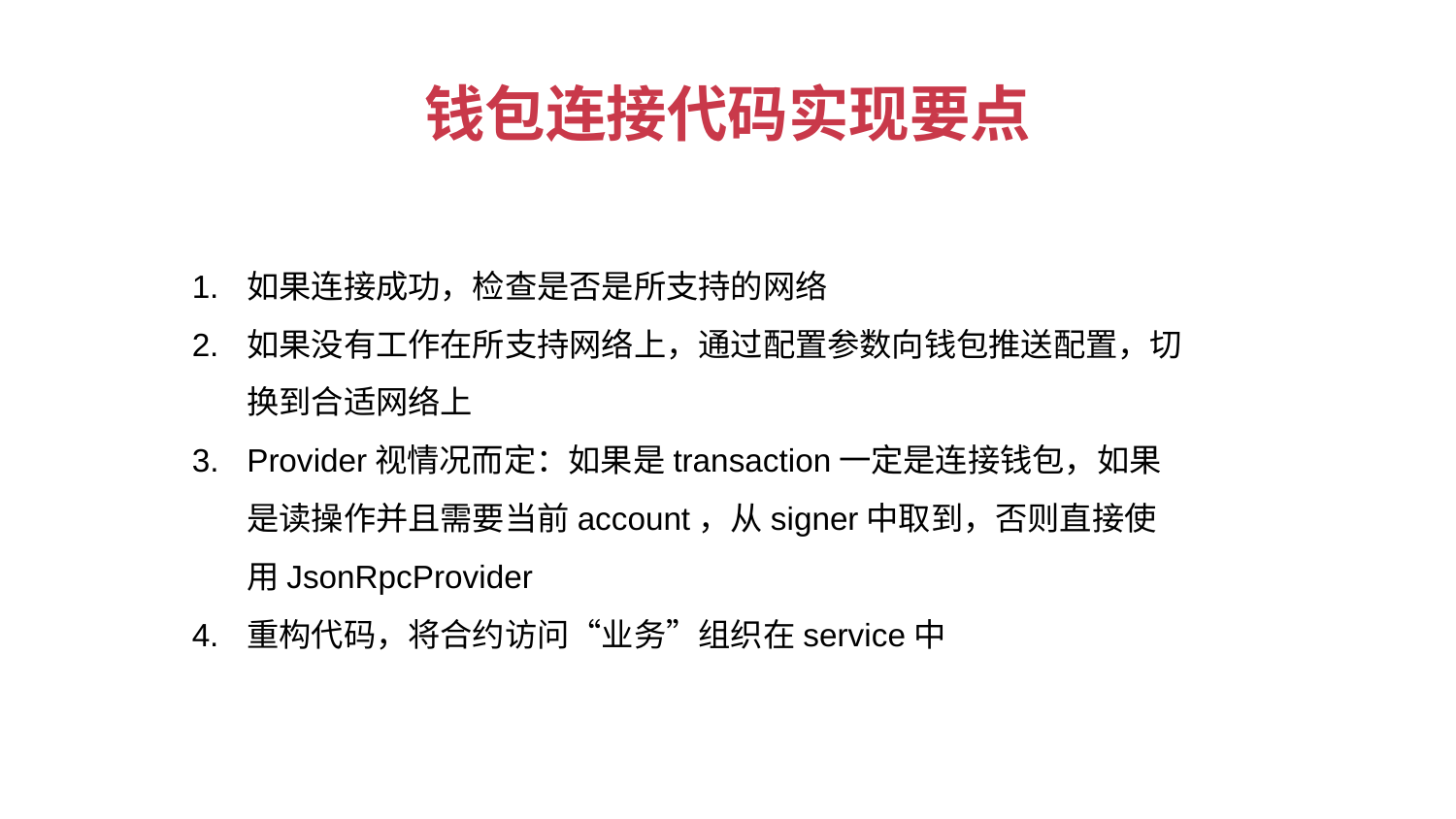

钱包连接代码实现要点
如果连接成功，检查是否是所支持的网络
如果没有工作在所支持网络上，通过配置参数向钱包推送配置，切换到合适网络上
Provider视情况而定：如果是transaction一定是连接钱包，如果是读操作并且需要当前account，从signer中取到，否则直接使用JsonRpcProvider
重构代码，将合约访问“业务”组织在service中